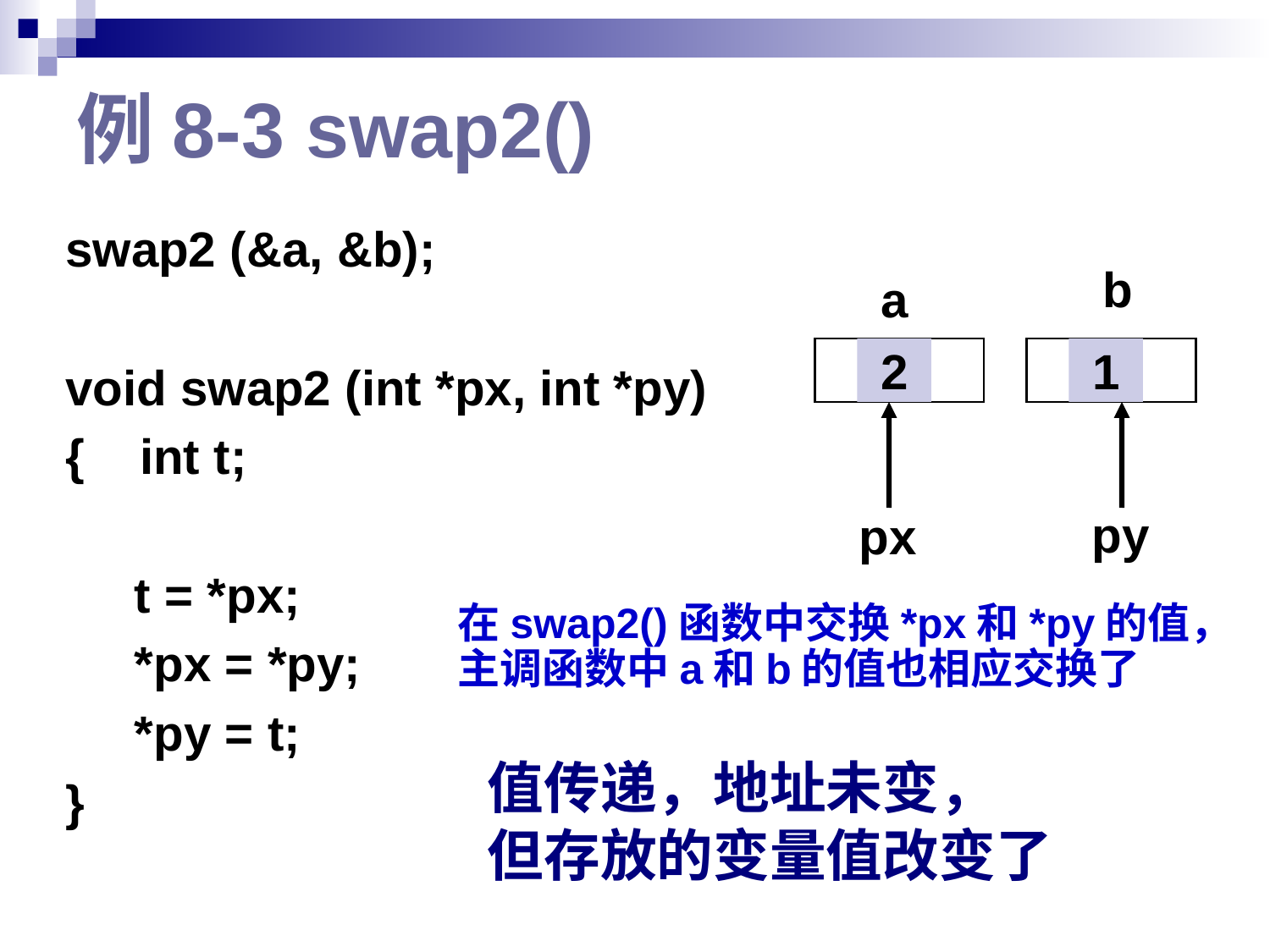

# 例8-3 swap2()
swap2 (&a, &b);

void swap2 (int *px, int *py)
{    int t;

     t = *px;
     *px = *py;
     *py = t;
}
b
a
1
2

py
px
2
1
在swap2()函数中交换*px和*py的值，主调函数中a和b的值也相应交换了
值传递，地址未变，
但存放的变量值改变了